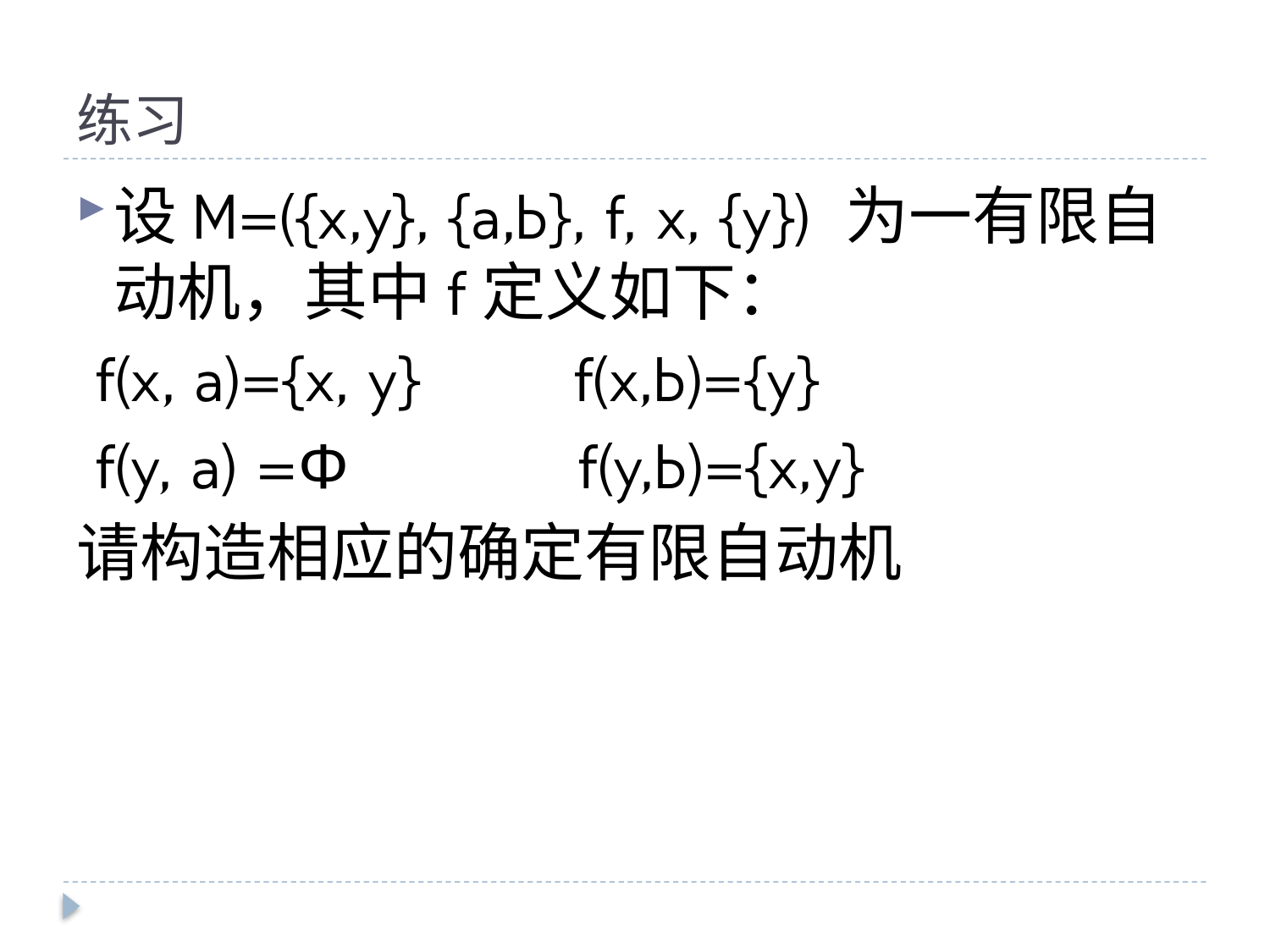

# 练习
设M=({x,y}, {a,b}, f, x, {y}) 为一有限自动机，其中f定义如下：
 f(x, a)={x, y}        f(x,b)={y}
 f(y, a) =Φ            f(y,b)={x,y}
请构造相应的确定有限自动机
55